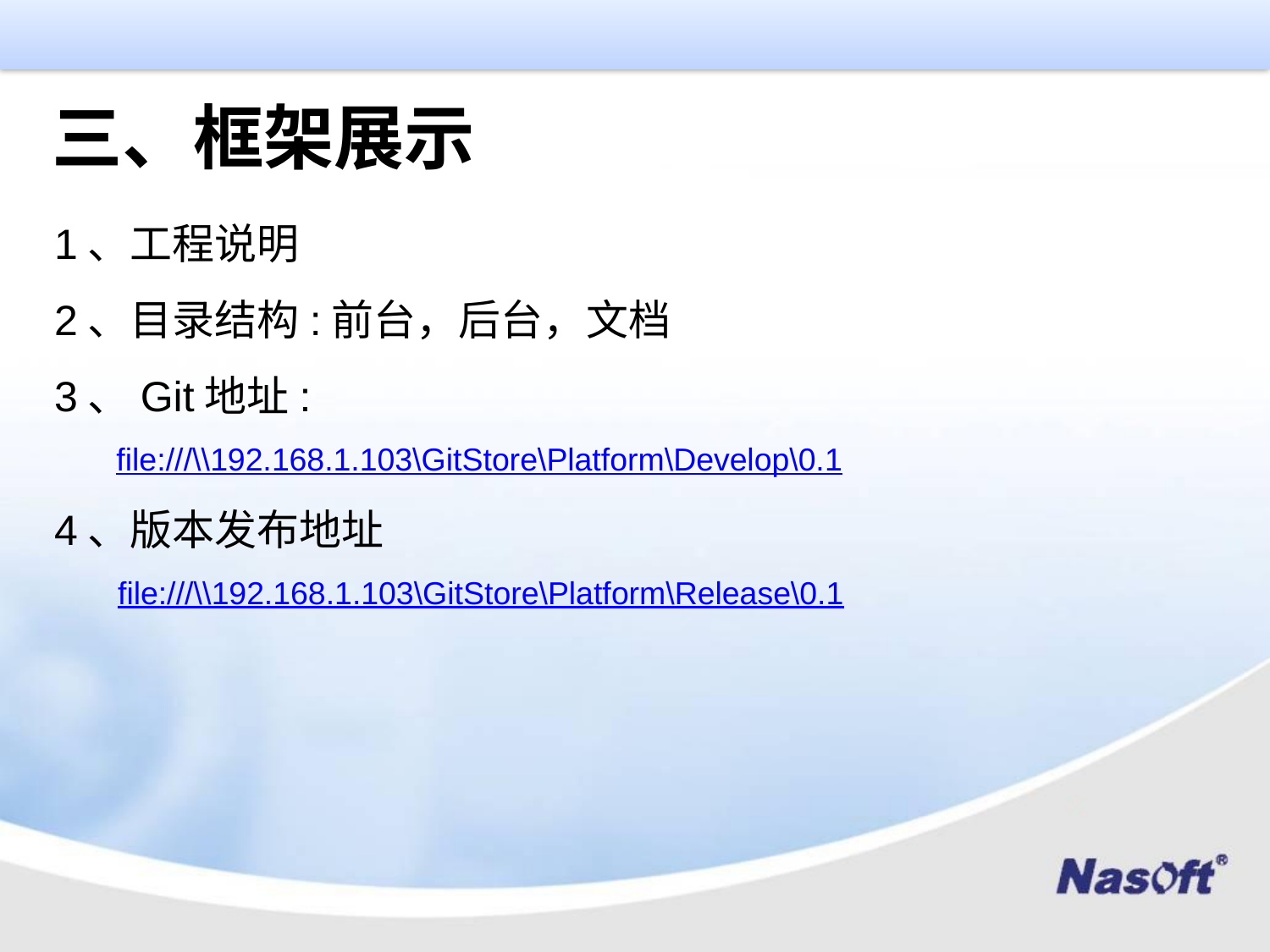

三、框架展示
1、工程说明
2、目录结构:前台，后台，文档
3、Git地址:
       file:///\\192.168.1.103\GitStore\Platform\Develop\0.1
4、版本发布地址
file:///\\192.168.1.103\GitStore\Platform\Release\0.1